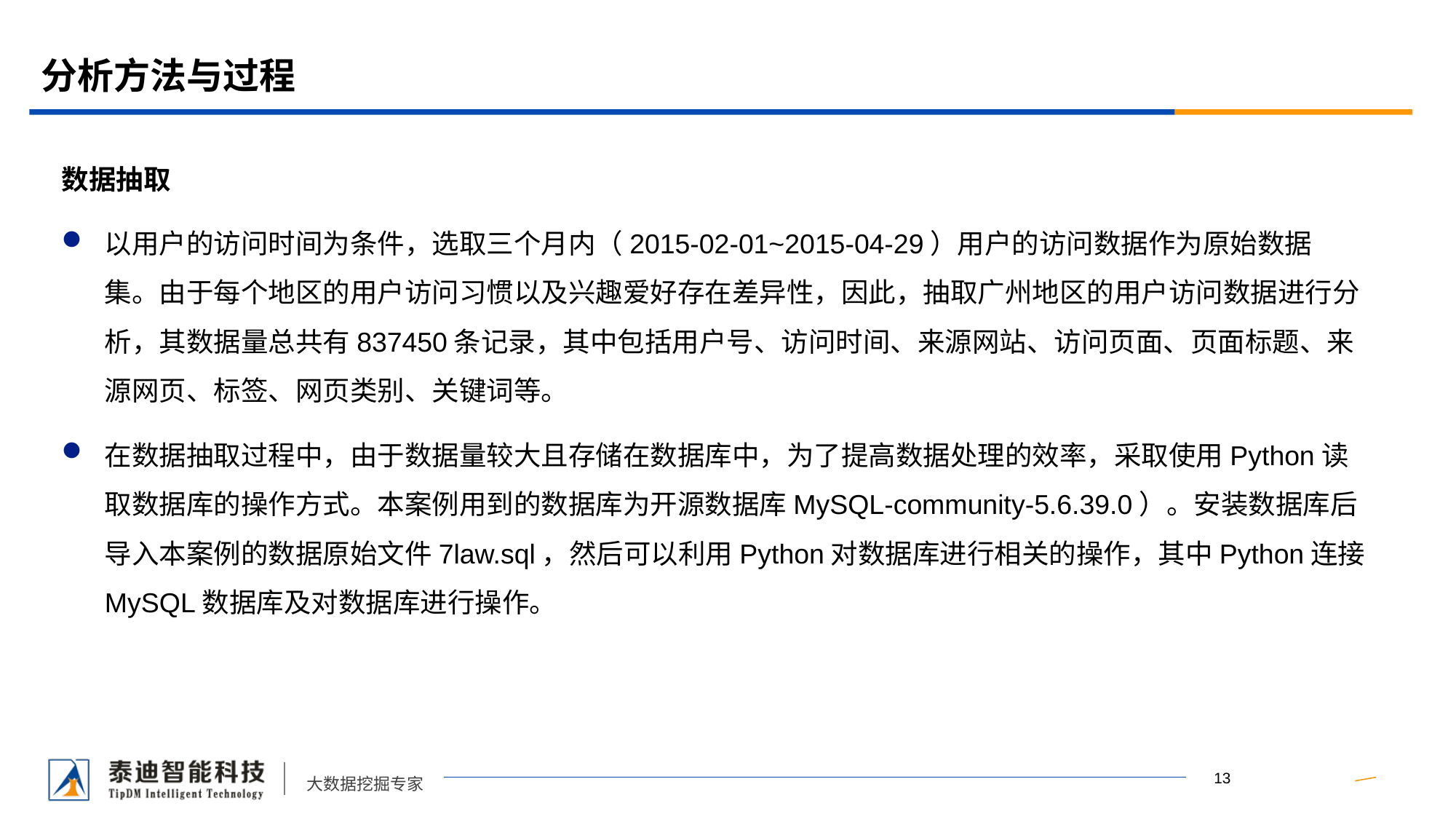

# 分析方法与过程
数据抽取
以用户的访问时间为条件，选取三个月内（2015-02-01~2015-04-29）用户的访问数据作为原始数据集。由于每个地区的用户访问习惯以及兴趣爱好存在差异性，因此，抽取广州地区的用户访问数据进行分析，其数据量总共有837450条记录，其中包括用户号、访问时间、来源网站、访问页面、页面标题、来源网页、标签、网页类别、关键词等。
在数据抽取过程中，由于数据量较大且存储在数据库中，为了提高数据处理的效率，采取使用Python读取数据库的操作方式。本案例用到的数据库为开源数据库MySQL-community-5.6.39.0）。安装数据库后导入本案例的数据原始文件7law.sql，然后可以利用Python对数据库进行相关的操作，其中Python连接MySQL数据库及对数据库进行操作。